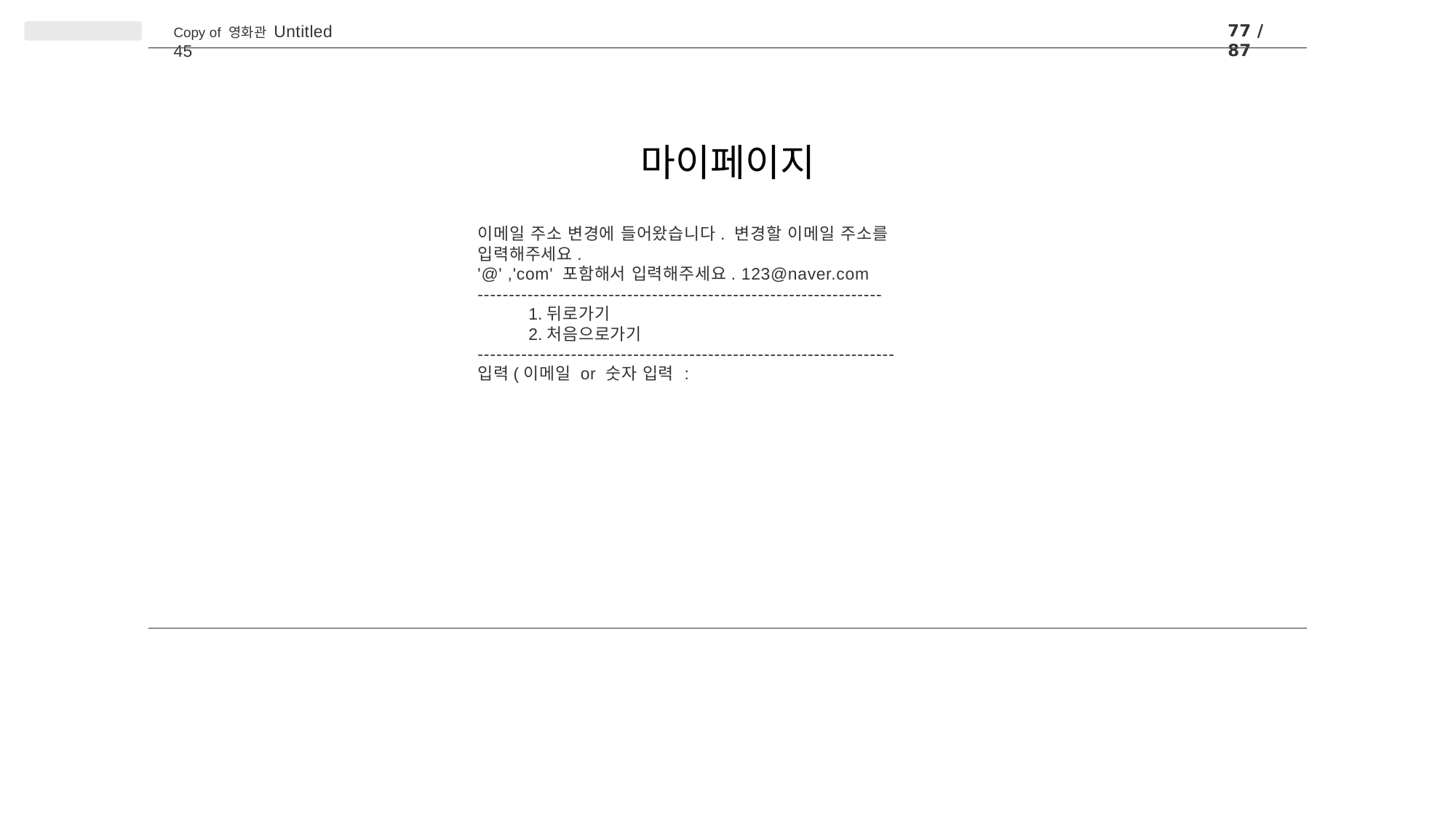

77 / 87
Copy of 영화관 Untitled 45

# 마이페이지
이메일 주소 변경에 들어왔습니다. 변경할 이메일 주소를 입력해주세요.
'@' ,'com' 포함해서 입력해주세요. 123@naver.com
-----------------------------------------------------------------
뒤로가기
처음으로가기
-------------------------------------------------------------------
입력(이메일 or 숫자 입력 :